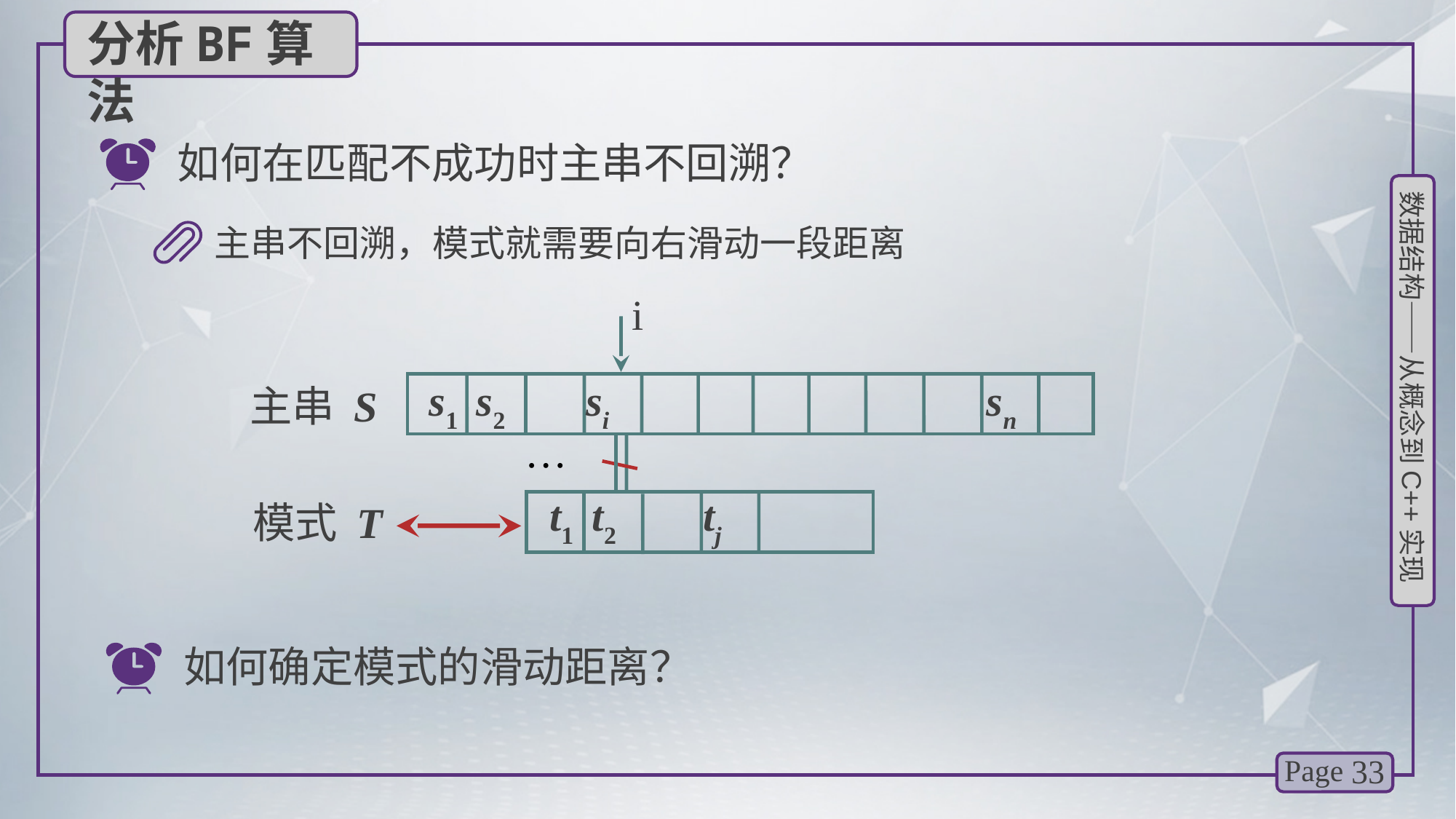

分析BF算法

如何在匹配不成功时主串不回溯？

主串不回溯，模式就需要向右滑动一段距离

i

s1   s2             si                                                             sn

主串 S
…

t1   t2              tj

模式 T

如何确定模式的滑动距离？